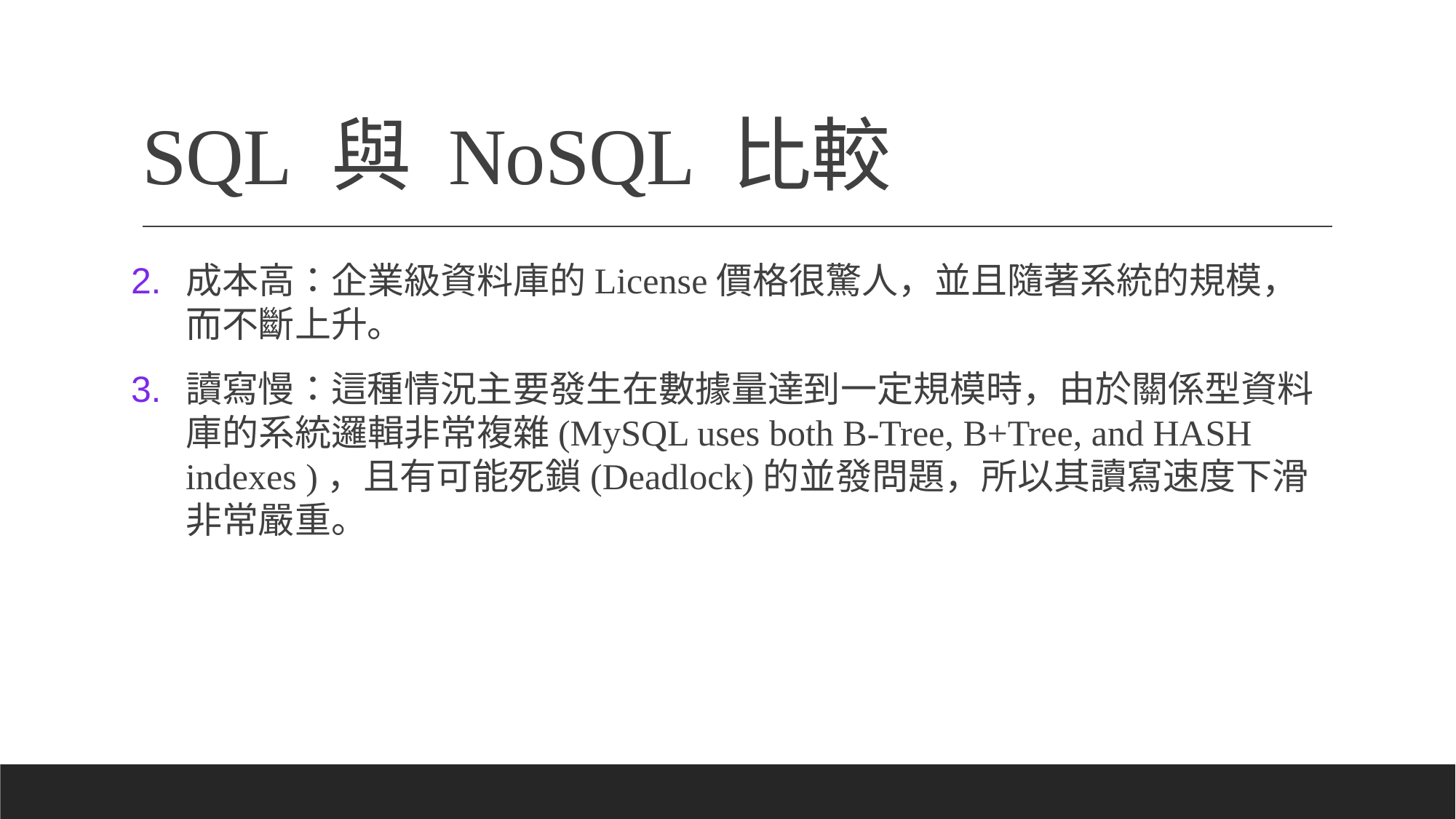

# SQL 與 NoSQL 比較
成本高：企業級資料庫的License價格很驚人，並且隨著系統的規模，而不斷上升。
讀寫慢：這種情況主要發生在數據量達到一定規模時，由於關係型資料庫的系統邏輯非常複雜(MySQL uses both B-Tree, B+Tree, and HASH indexes )，且有可能死鎖(Deadlock)的並發問題，所以其讀寫速度下滑非常嚴重。